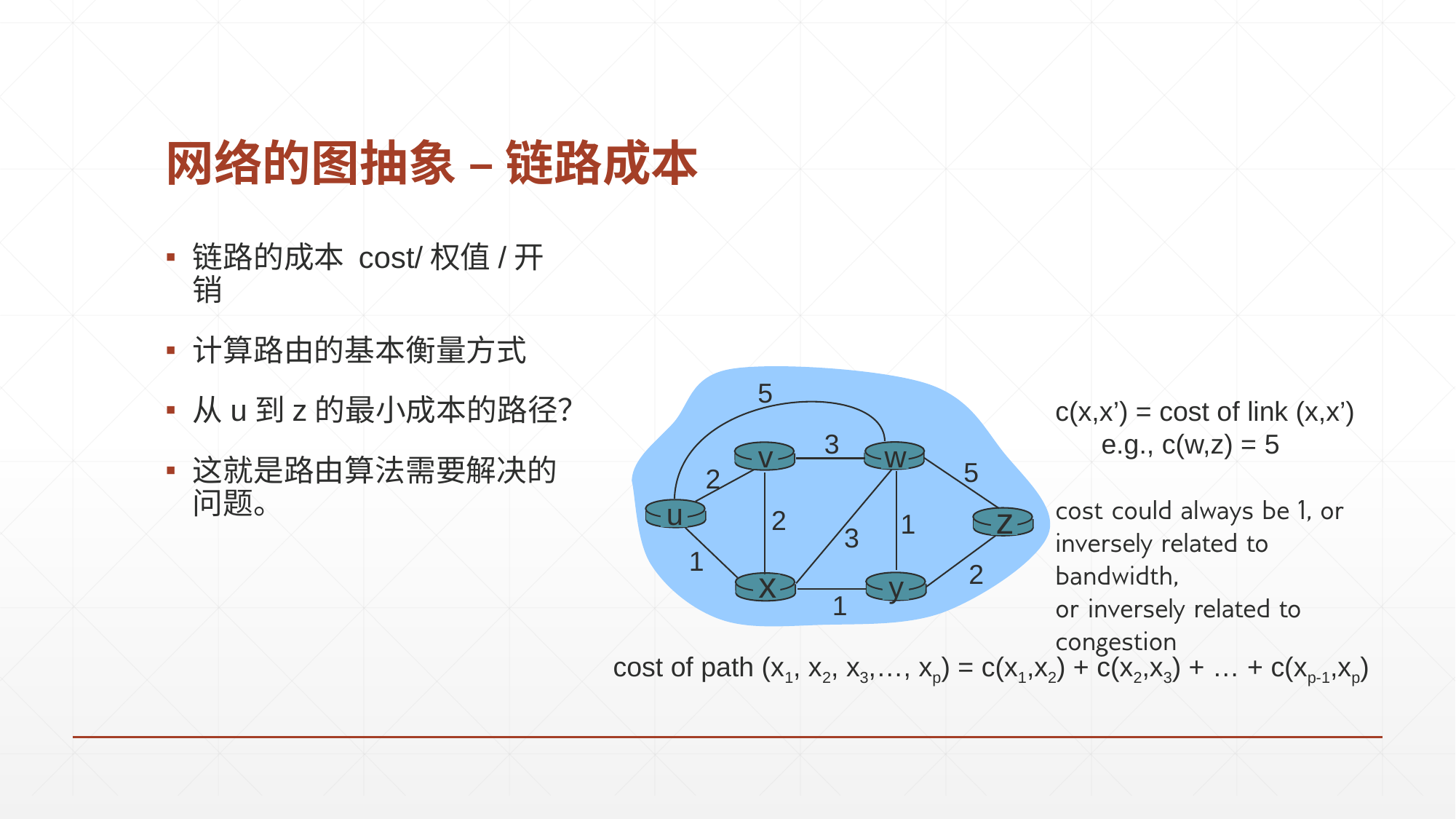

# 网络的图抽象 – 链路成本
链路的成本 cost/权值/开销
计算路由的基本衡量方式
从u到z的最小成本的路径？
这就是路由算法需要解决的问题。

5

3
v

w

5

2

u

z

2

1

3

1
2
x

y

1

c(x,x’) = cost of link (x,x’)
      e.g., c(w,z) = 5

cost could always be 1, or
inversely related to bandwidth,
or inversely related to
congestion
cost of path (x1, x2, x3,…, xp) = c(x1,x2) + c(x2,x3) + … + c(xp-1,xp)